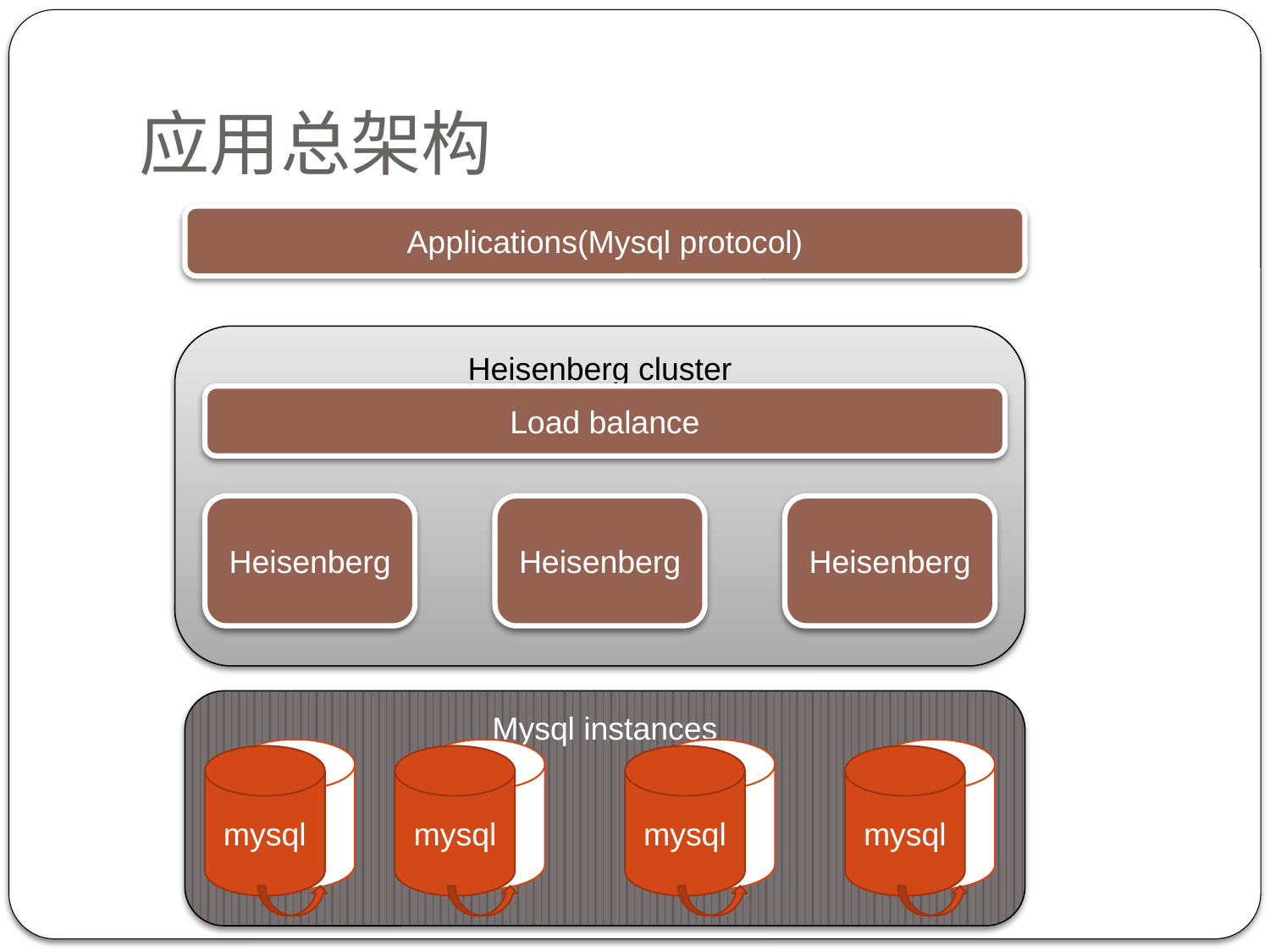

# 应用总架构
Applications(Mysql protocol)
Heisenberg cluster

Load balance
Heisenberg
Heisenberg
Heisenberg
Mysql instances

mysql
mysql
mysql
mysql